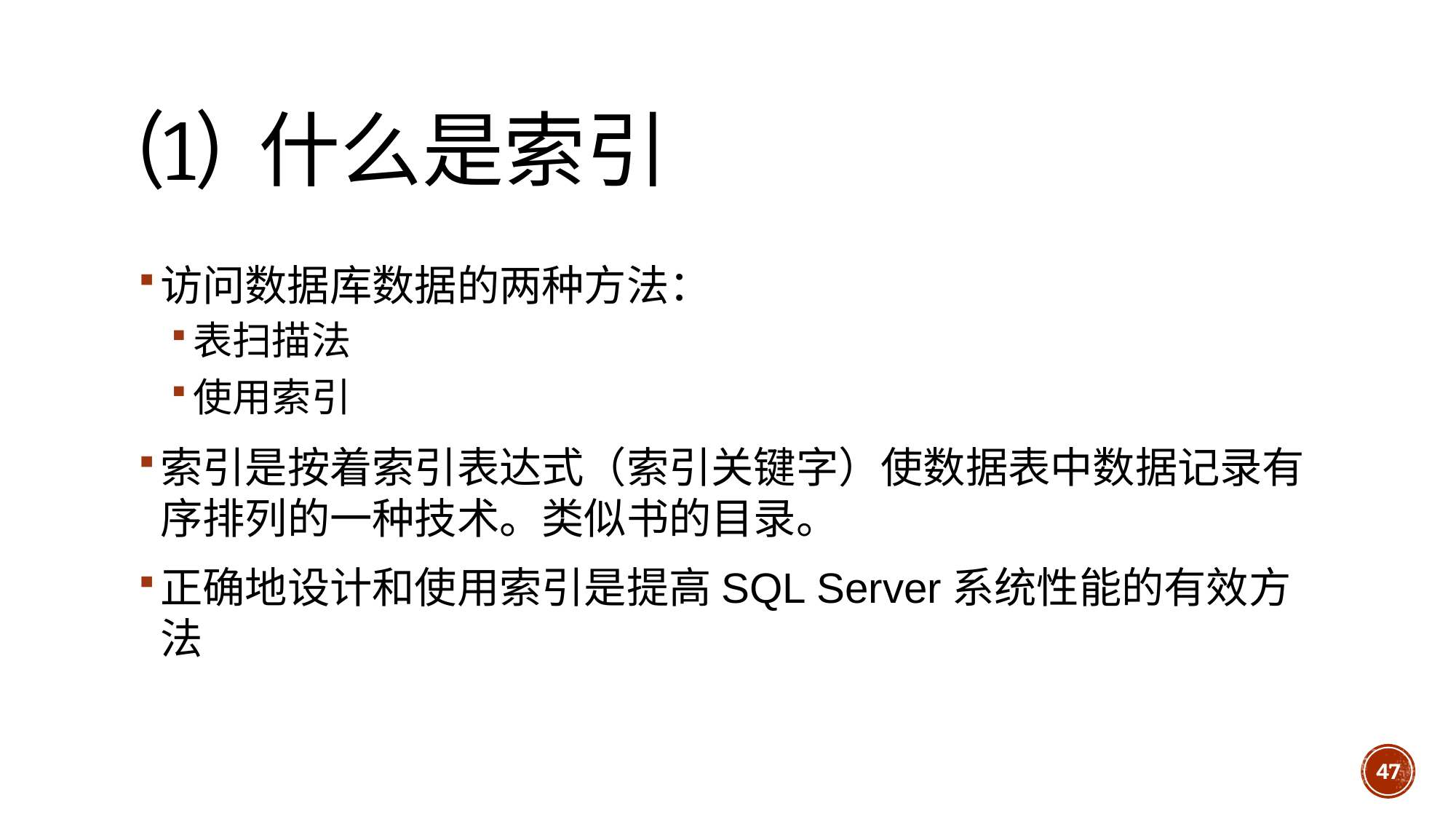

# (1) 什么是索引
访问数据库数据的两种方法：
表扫描法
使用索引
索引是按着索引表达式（索引关键字）使数据表中数据记录有序排列的一种技术。类似书的目录。
正确地设计和使用索引是提高SQL Server系统性能的有效方法

47